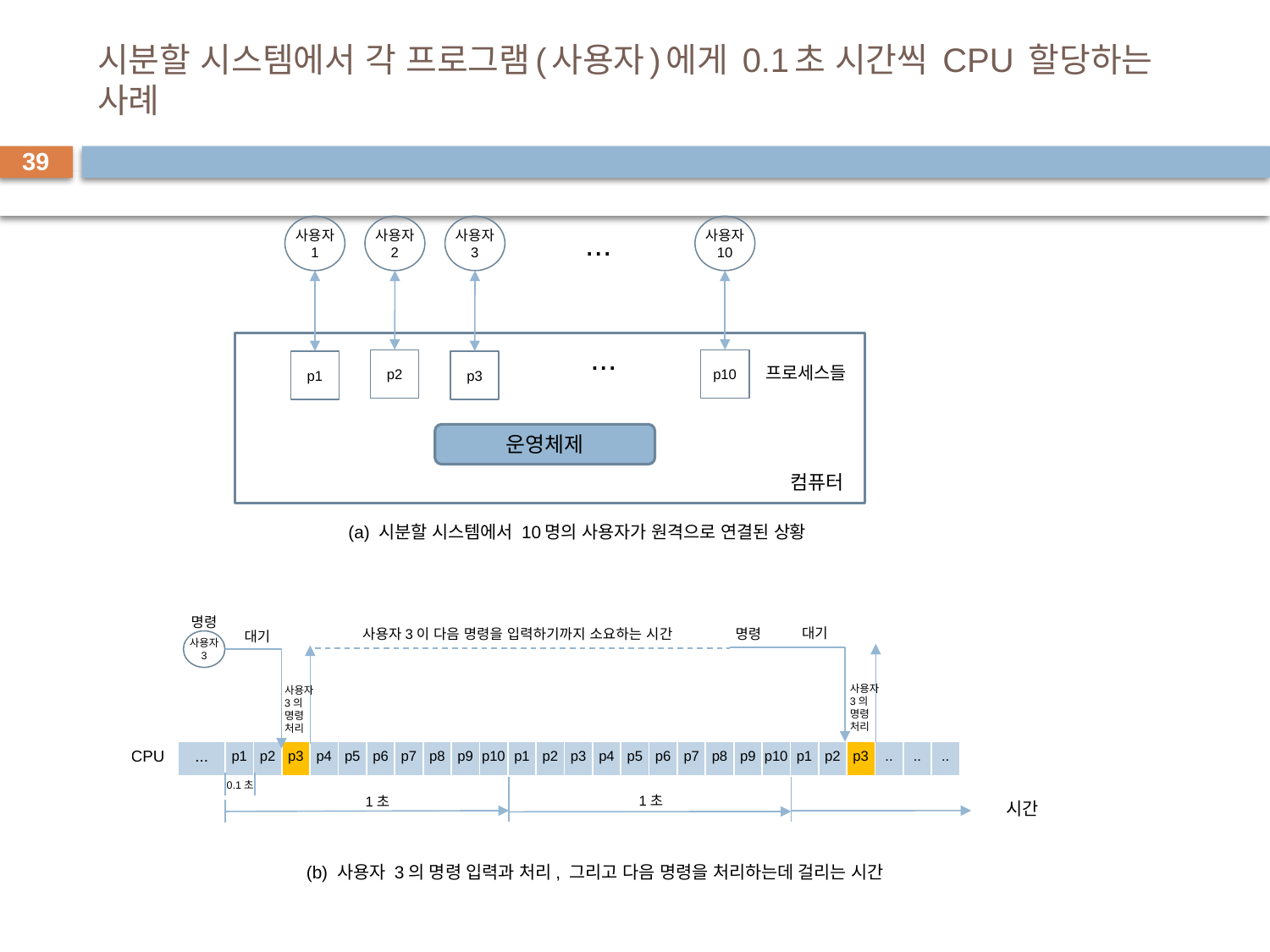

# 시분할 시스템에서 각 프로그램(사용자)에게 0.1초 시간씩 CPU 할당하는 사례
39
사용자 1
사용자 2
사용자 3
사용자 10
...
...

p2
p10
p1
p3
프로세스들
운영체제
컴퓨터
(a) 시분할 시스템에서 10명의 사용자가 원격으로 연결된 상황
명령
대기
사용자3이 다음 명령을 입력하기까지 소요하는 시간
명령
대기
사용자 3
사용자
3의
명령
처리
사용자
3의
명령
처리
| CPU | ... | p1 | p2 | p3 | p4 | p5 | p6 | p7 | p8 | p9 | p10 | p1 | p2 | p3 | p4 | p5 | p6 | p7 | p8 | p9 | p10 | p1 | p2 | p3 | .. | .. | .. |
| --- | --- | --- | --- | --- | --- | --- | --- | --- | --- | --- | --- | --- | --- | --- | --- | --- | --- | --- | --- | --- | --- | --- | --- | --- | --- | --- | --- |
0.1초
1초
1초
시간
(b) 사용자 3의 명령 입력과 처리, 그리고 다음 명령을 처리하는데 걸리는 시간